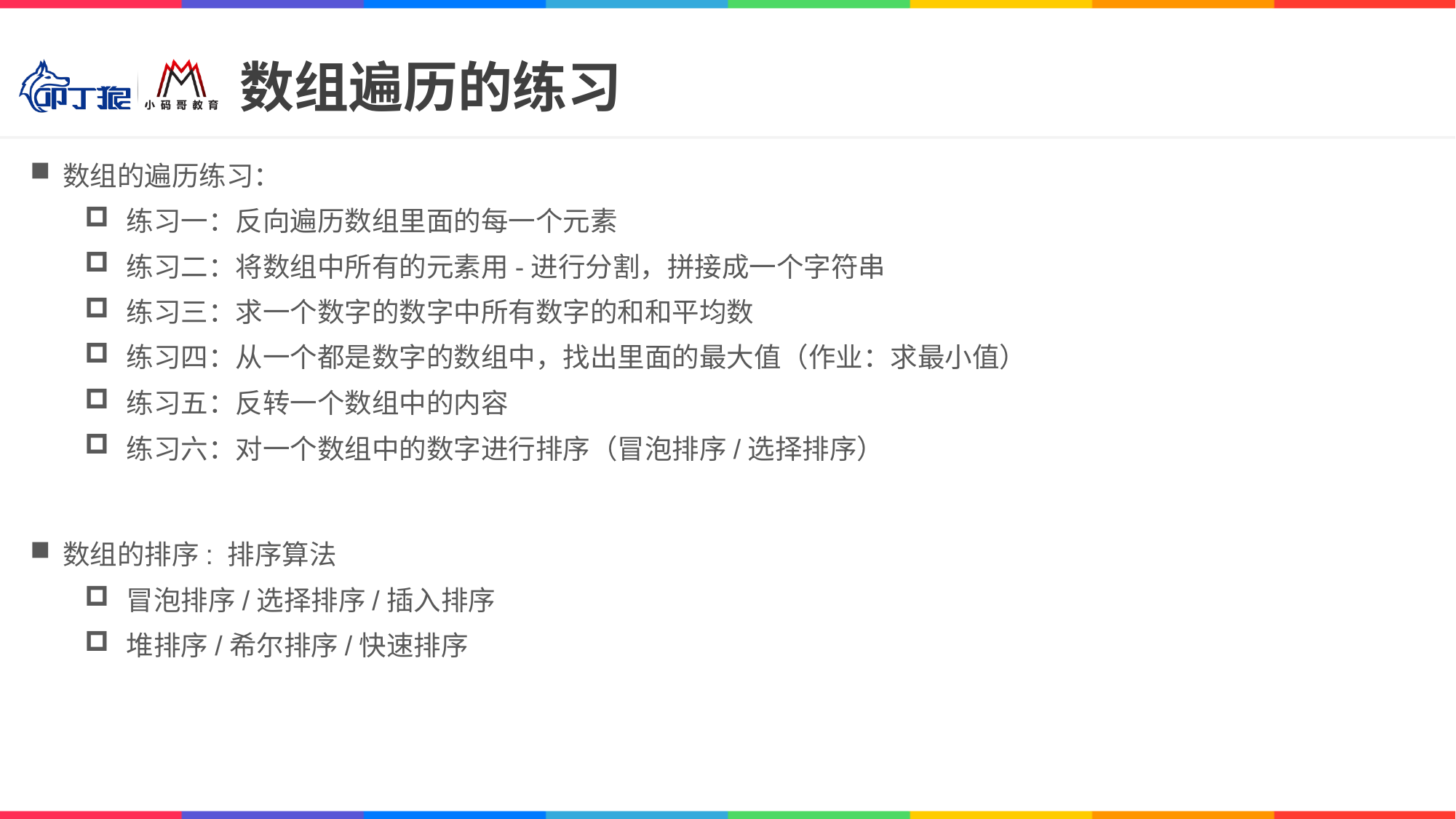

# 数组遍历的练习
数组的遍历练习：
练习一：反向遍历数组里面的每一个元素
练习二：将数组中所有的元素用-进行分割，拼接成一个字符串
练习三：求一个数字的数字中所有数字的和和平均数
练习四：从一个都是数字的数组中，找出里面的最大值（作业：求最小值）
练习五：反转一个数组中的内容
练习六：对一个数组中的数字进行排序（冒泡排序/选择排序）

数组的排序: 排序算法
冒泡排序/选择排序/插入排序
堆排序/希尔排序/快速排序